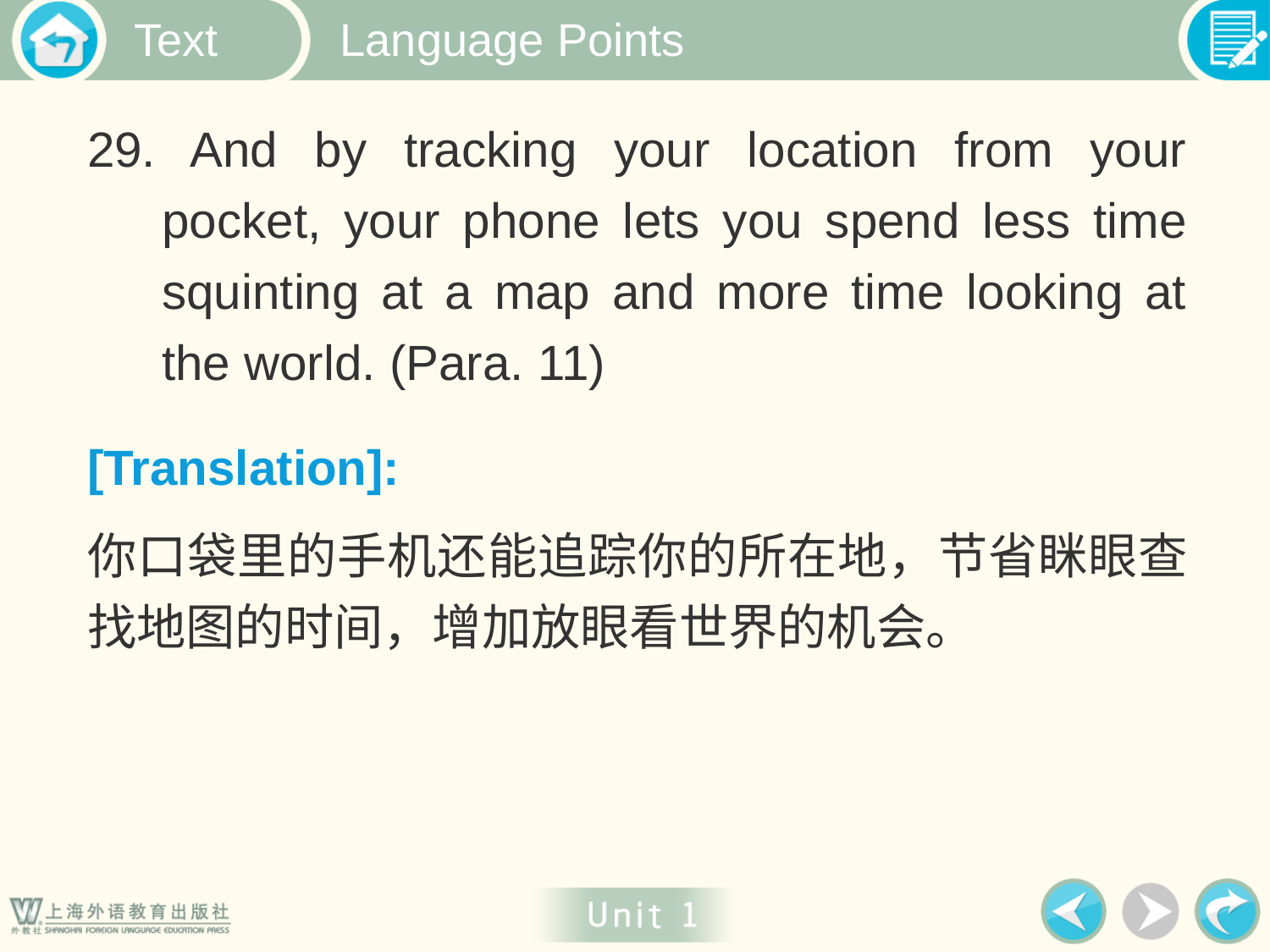

Language Points
29. And by tracking your location from your pocket, your phone lets you spend less time squinting at a map and more time looking at the world. (Para. 11)

[Translation]:
你口袋里的手机还能追踪你的所在地，节省眯眼查找地图的时间，增加放眼看世界的机会。